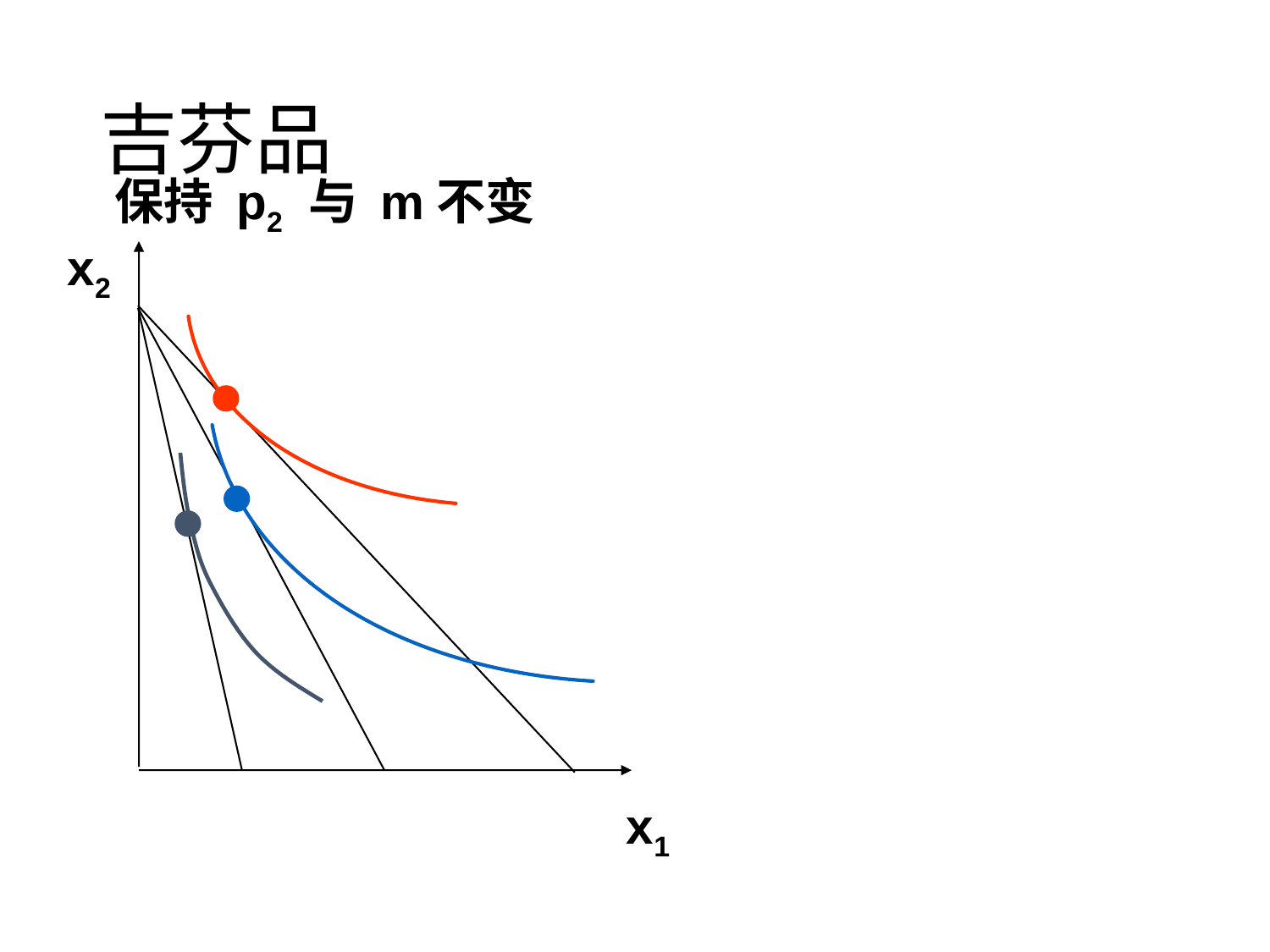

# 吉芬品
保持 p2 与 m不变
x2

x1